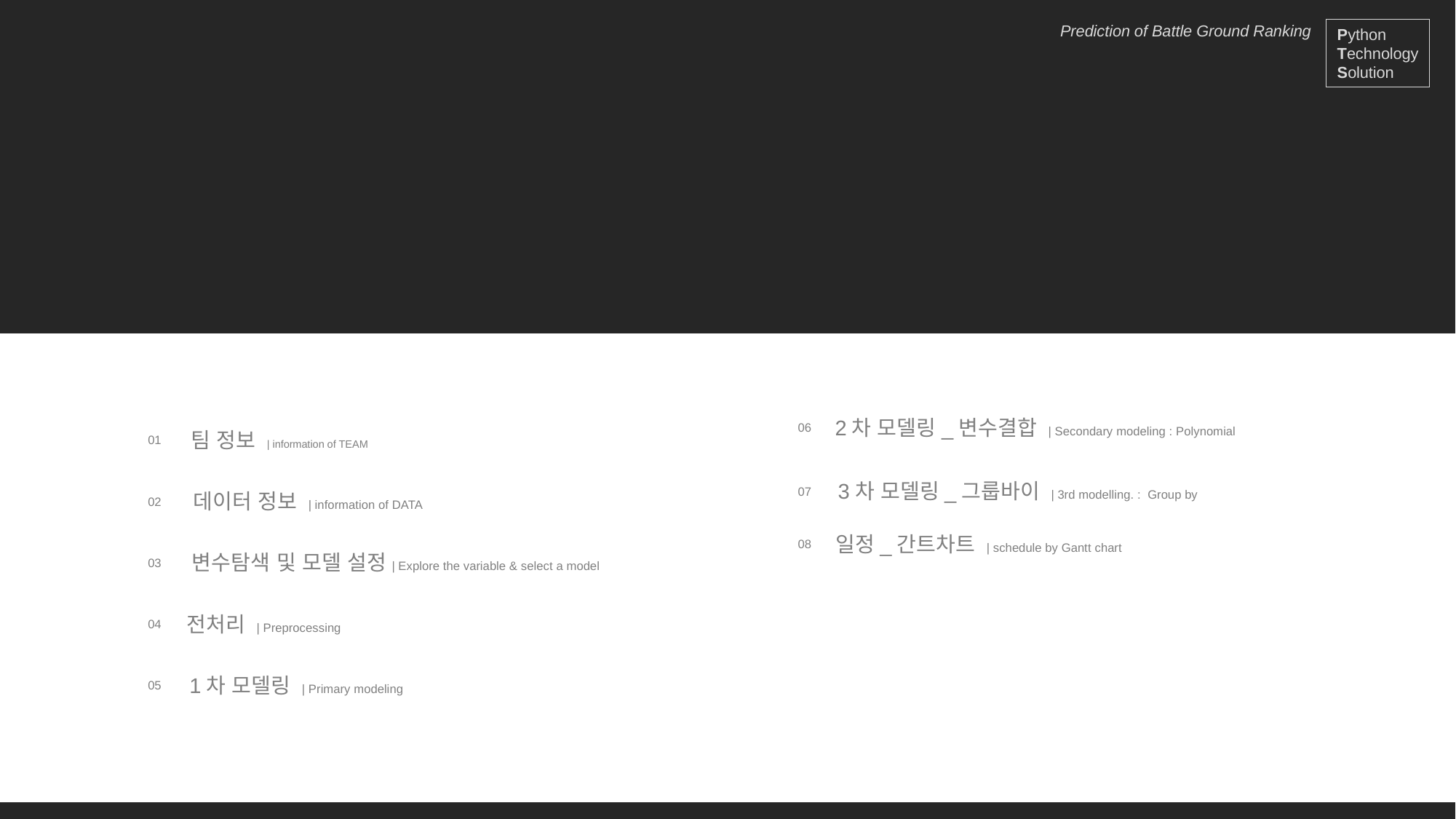

Prediction of Battle Ground Ranking
Python
Technology
Solution
INDEX

2차 모델링_변수결합 | Secondary modeling : Polynomial
06
팀 정보 | information of TEAM
01
3차 모델링_그룹바이 | 3rd modelling. :  Group by
07
데이터 정보 | information of DATA
02
일정_간트차트 | schedule by Gantt chart
08
변수탐색 및 모델 설정| Explore the variable & select a model
03
전처리 | Preprocessing
04
1차 모델링 | Primary modeling
05